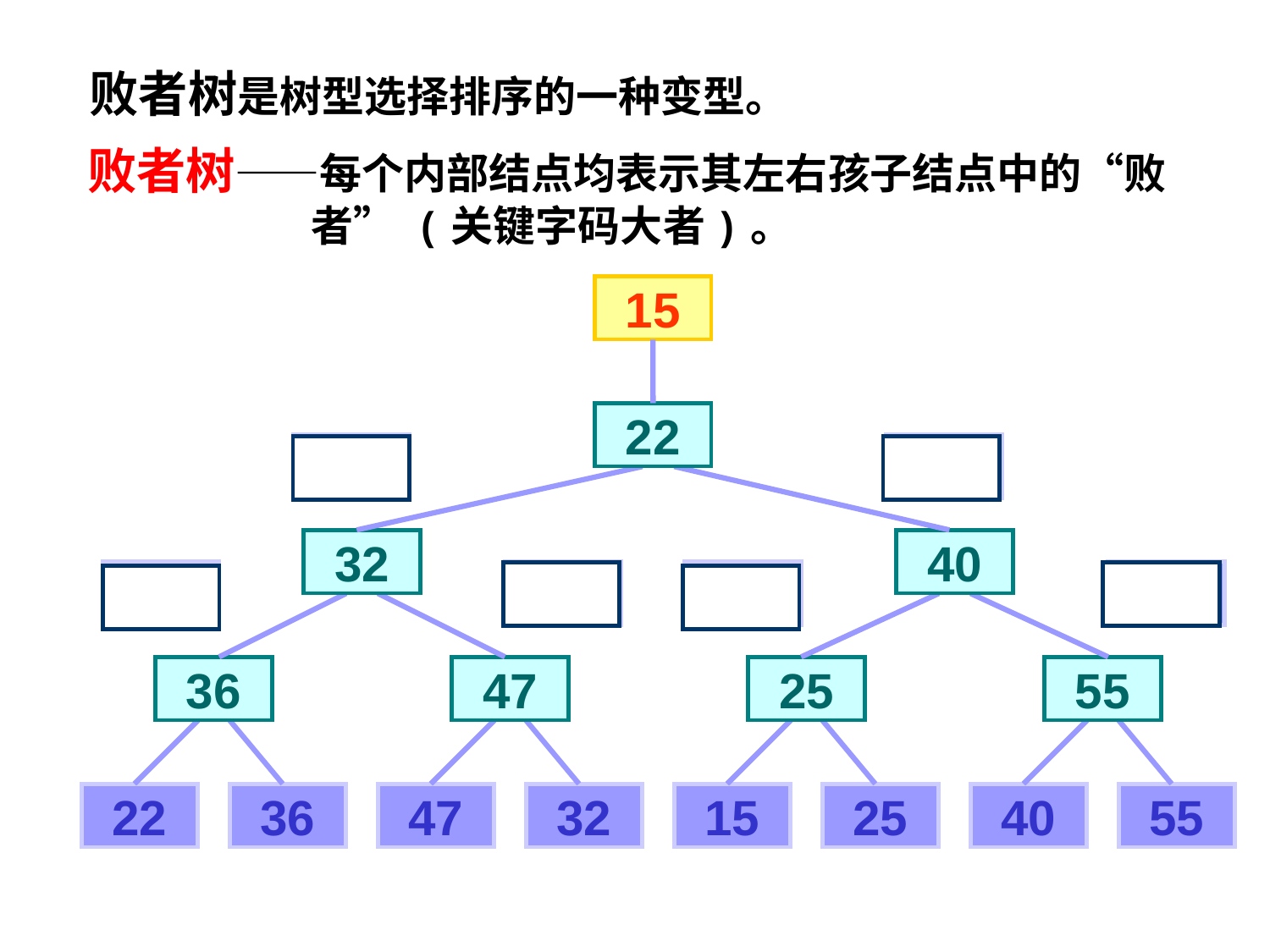

败者树是树型选择排序的一种变型。
败者树——每个内部结点均表示其左右孩子结点中的“败者” (关键字码大者)。
15

22
22
15

32
40
22
32
15
40

36
47
25
55

22
36
47
32
15
25
40
55